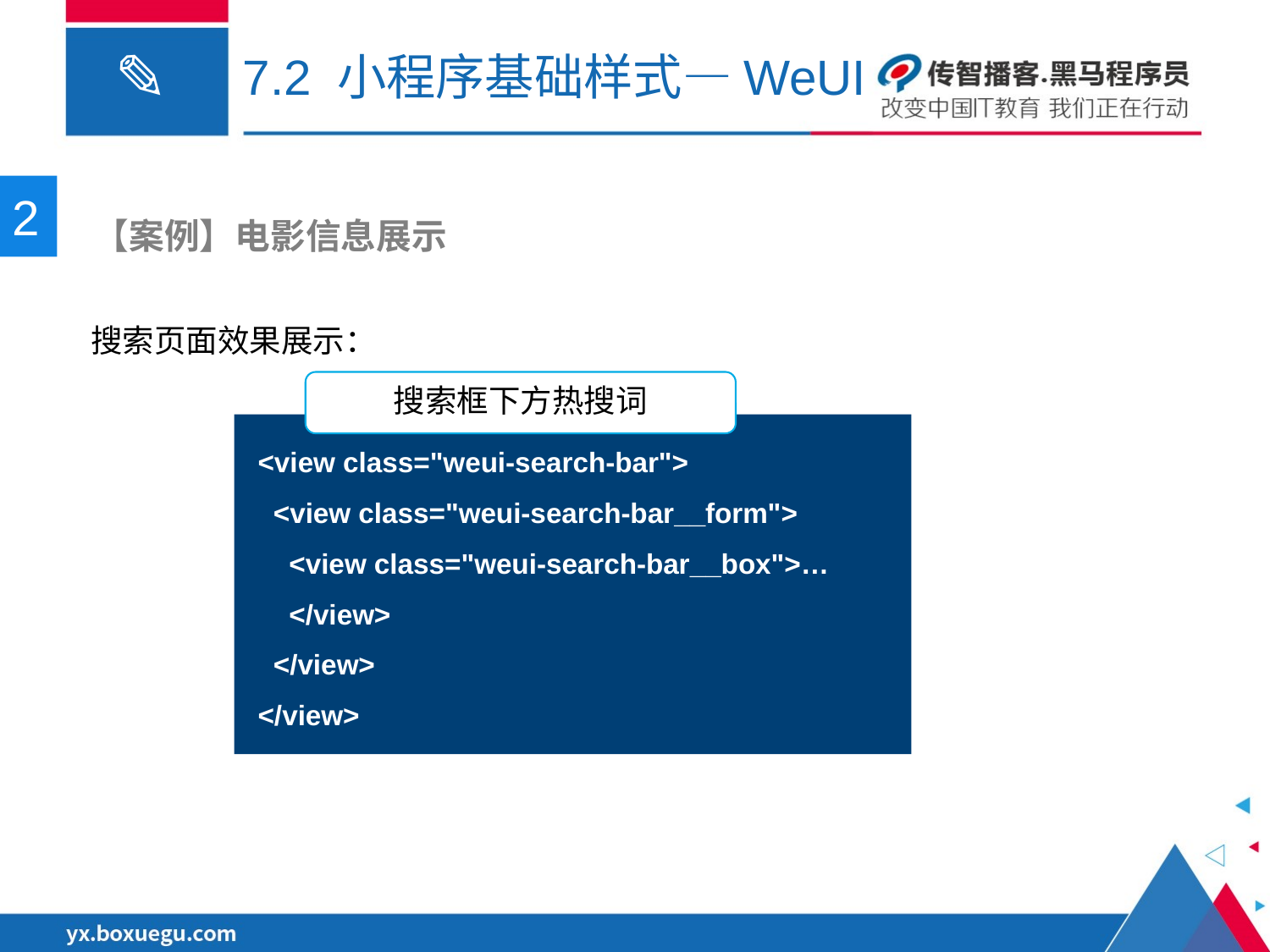

# 7.2 小程序基础样式—WeUI

2
  【案例】电影信息展示
搜索页面效果展示：
搜索框下方热搜词

<view class="weui-search-bar">
  <view class="weui-search-bar__form">
    <view class="weui-search-bar__box">…
    </view>
  </view>
</view>